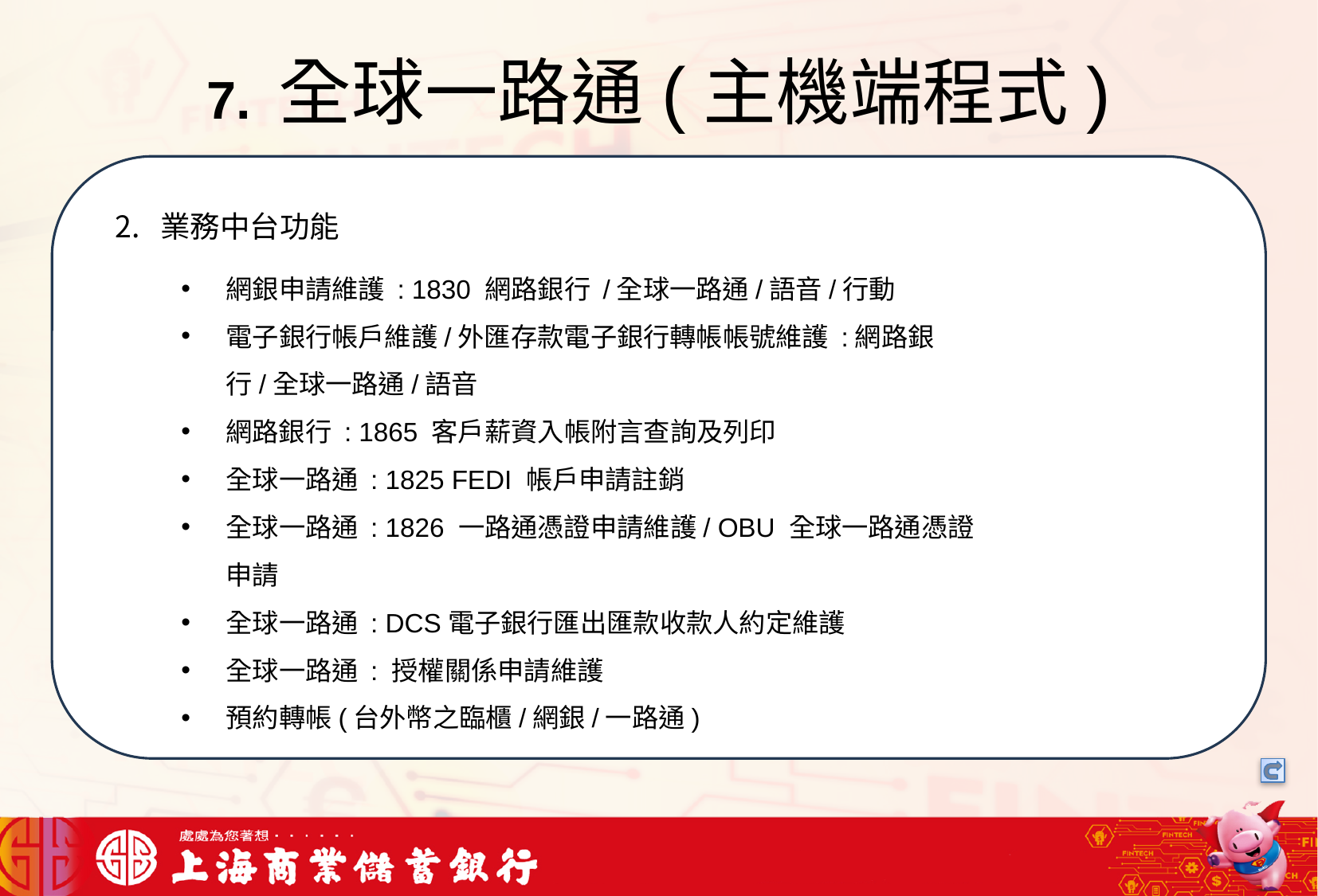

# 7. 全球一路通(主機端程式)
我們可以將信用卡相關資料存在一個檔案中，將這些檔案中的文字進行詞向量的轉換，把文字轉成數字向量存在向量資料庫中，透過檢索器在向量資料庫搜尋與用戶問題最接近的資訊，透過生成器，生成最合適的答案回覆用戶
業務中台功能

網銀申請維護 : 1830 網路銀行 /全球一路通/語音/行動
電子銀行帳戶維護/外匯存款電子銀行轉帳帳號維護 :網路銀行/全球一路通/語音
網路銀行 : 1865 客戶薪資入帳附言查詢及列印
全球一路通 : 1825 FEDI 帳戶申請註銷
全球一路通 : 1826 一路通憑證申請維護/ OBU 全球一路通憑證申請
全球一路通 : DCS電子銀行匯出匯款收款人約定維護
全球一路通 : 授權關係申請維護
預約轉帳(台外幣之臨櫃/網銀/一路通)